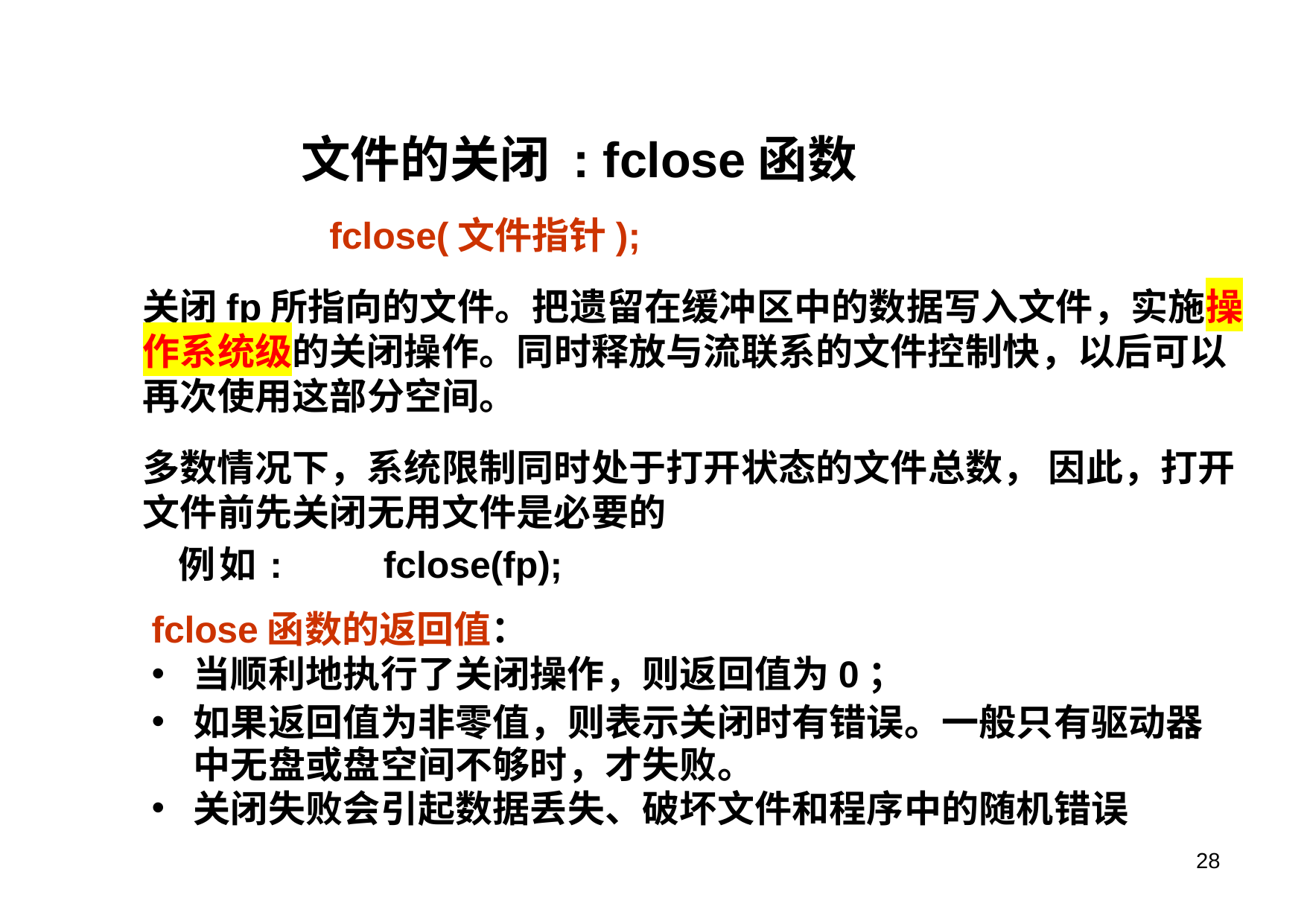

# 文件的关闭 : fclose函数
fclose(文件指针);
关闭fp所指向的文件。把遗留在缓冲区中的数据写入文件，实施操作系统级的关闭操作。同时释放与流联系的文件控制快，以后可以再次使用这部分空间。
多数情况下，系统限制同时处于打开状态的文件总数， 因此，打开文件前先关闭无用文件是必要的
例如:	fclose(fp);
fclose函数的返回值：
当顺利地执行了关闭操作，则返回值为0；
如果返回值为非零值，则表示关闭时有错误。一般只有驱动器中无盘或盘空间不够时，才失败。
关闭失败会引起数据丢失、破坏文件和程序中的随机错误
28